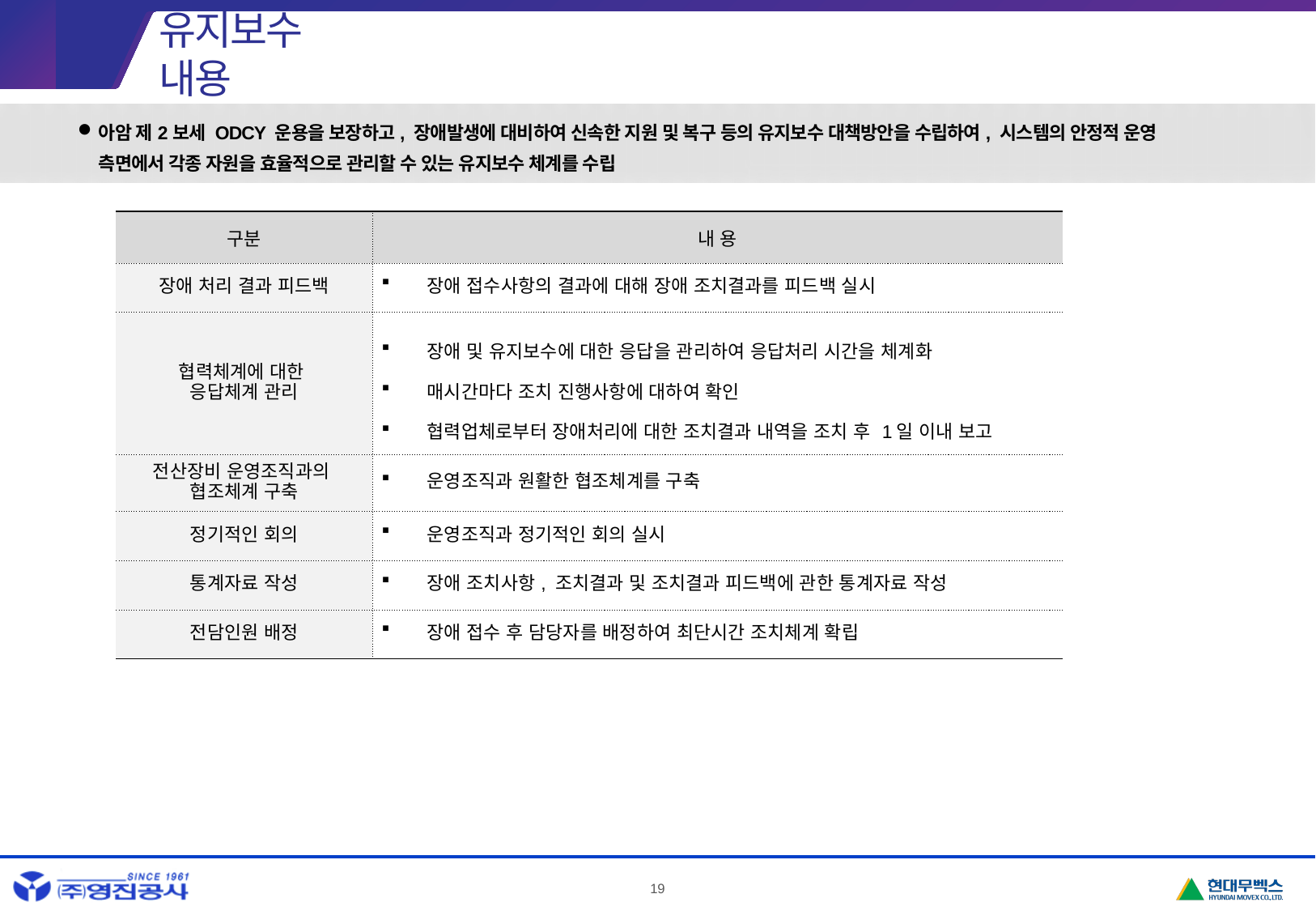

05
유지보수 내용
아암 제2보세 ODCY 운용을 보장하고, 장애발생에 대비하여 신속한 지원 및 복구 등의 유지보수 대책방안을 수립하여, 시스템의 안정적 운영 측면에서 각종 자원을 효율적으로 관리할 수 있는 유지보수 체계를 수립
| 구분 | 내 용 |
| --- | --- |
| 장애 처리 결과 피드백 | 장애 접수사항의 결과에 대해 장애 조치결과를 피드백 실시 |
| 협력체계에 대한 응답체계 관리 | 장애 및 유지보수에 대한 응답을 관리하여 응답처리 시간을 체계화 매시간마다 조치 진행사항에 대하여 확인 협력업체로부터 장애처리에 대한 조치결과 내역을 조치 후 1일 이내 보고 |
| 전산장비 운영조직과의 협조체계 구축 | 운영조직과 원활한 협조체계를 구축 |
| 정기적인 회의 | 운영조직과 정기적인 회의 실시 |
| 통계자료 작성 | 장애 조치사항, 조치결과 및 조치결과 피드백에 관한 통계자료 작성 |
| 전담인원 배정 | 장애 접수 후 담당자를 배정하여 최단시간 조치체계 확립 |